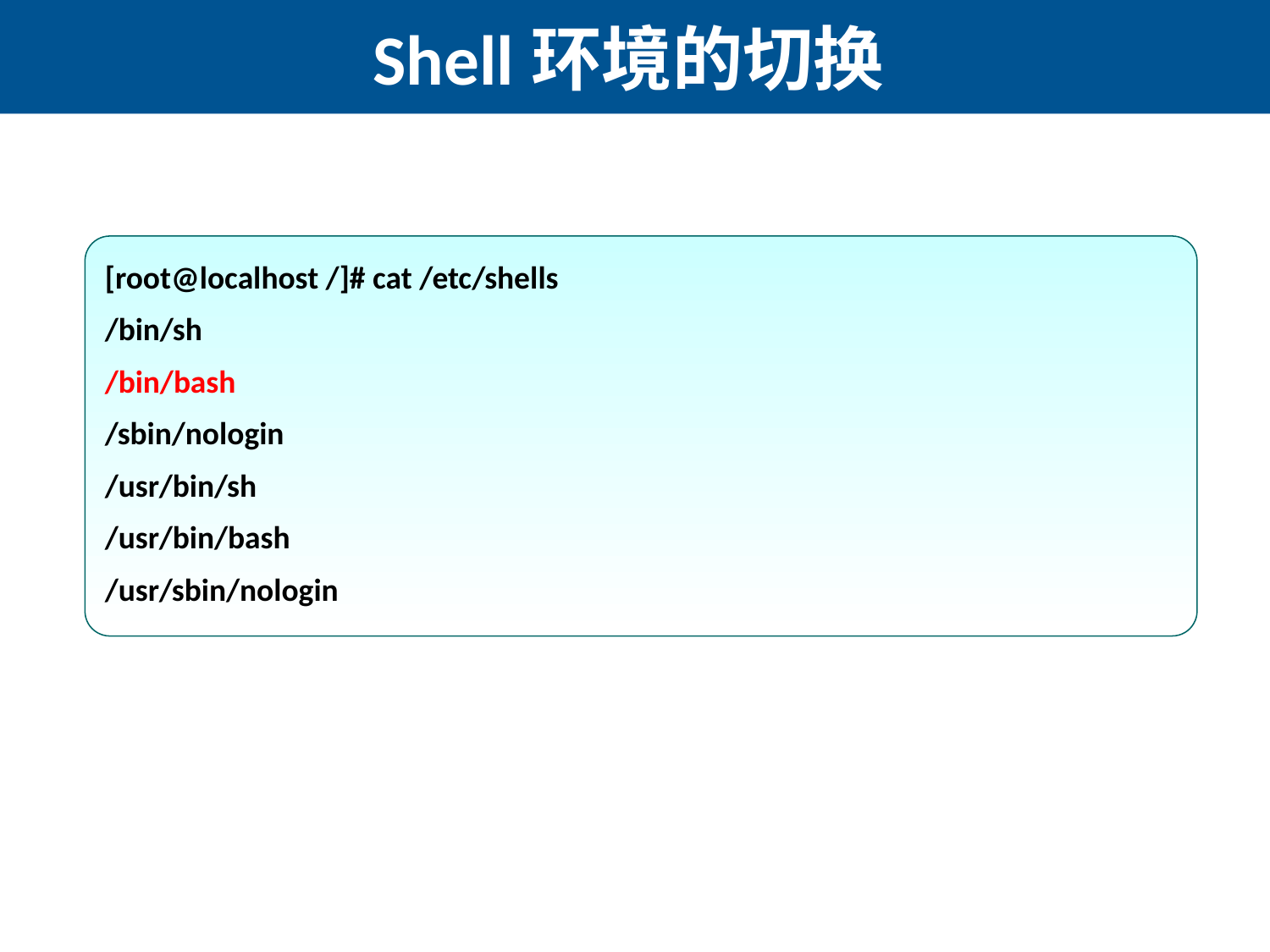

# Shell环境的切换
[root@localhost /]# cat /etc/shells
/bin/sh
/bin/bash
/sbin/nologin
/usr/bin/sh
/usr/bin/bash
/usr/sbin/nologin